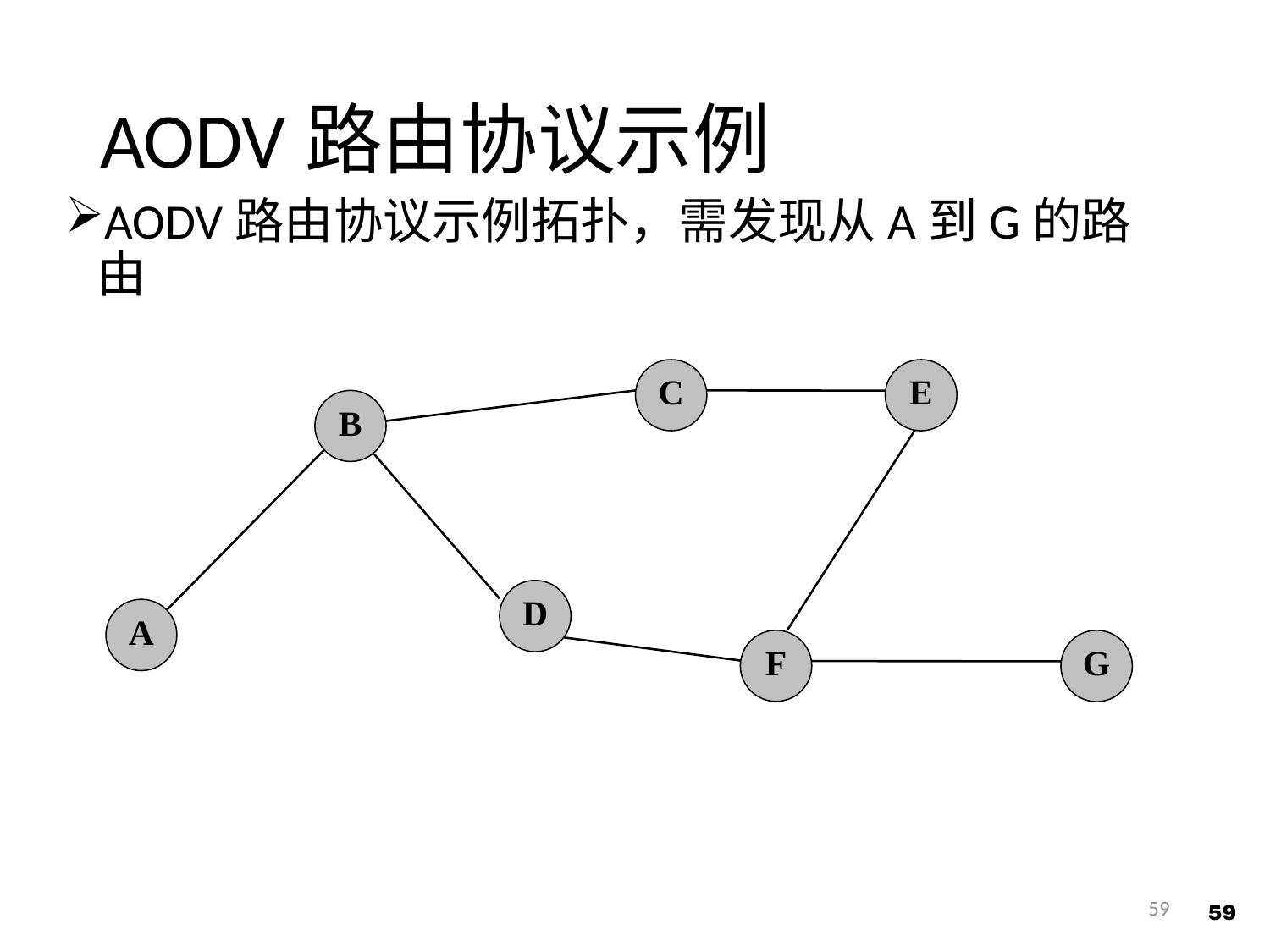

# AODV路由协议示例
AODV路由协议示例拓扑，需发现从A到G的路由

C
E
B

D
A
F
G

59
59